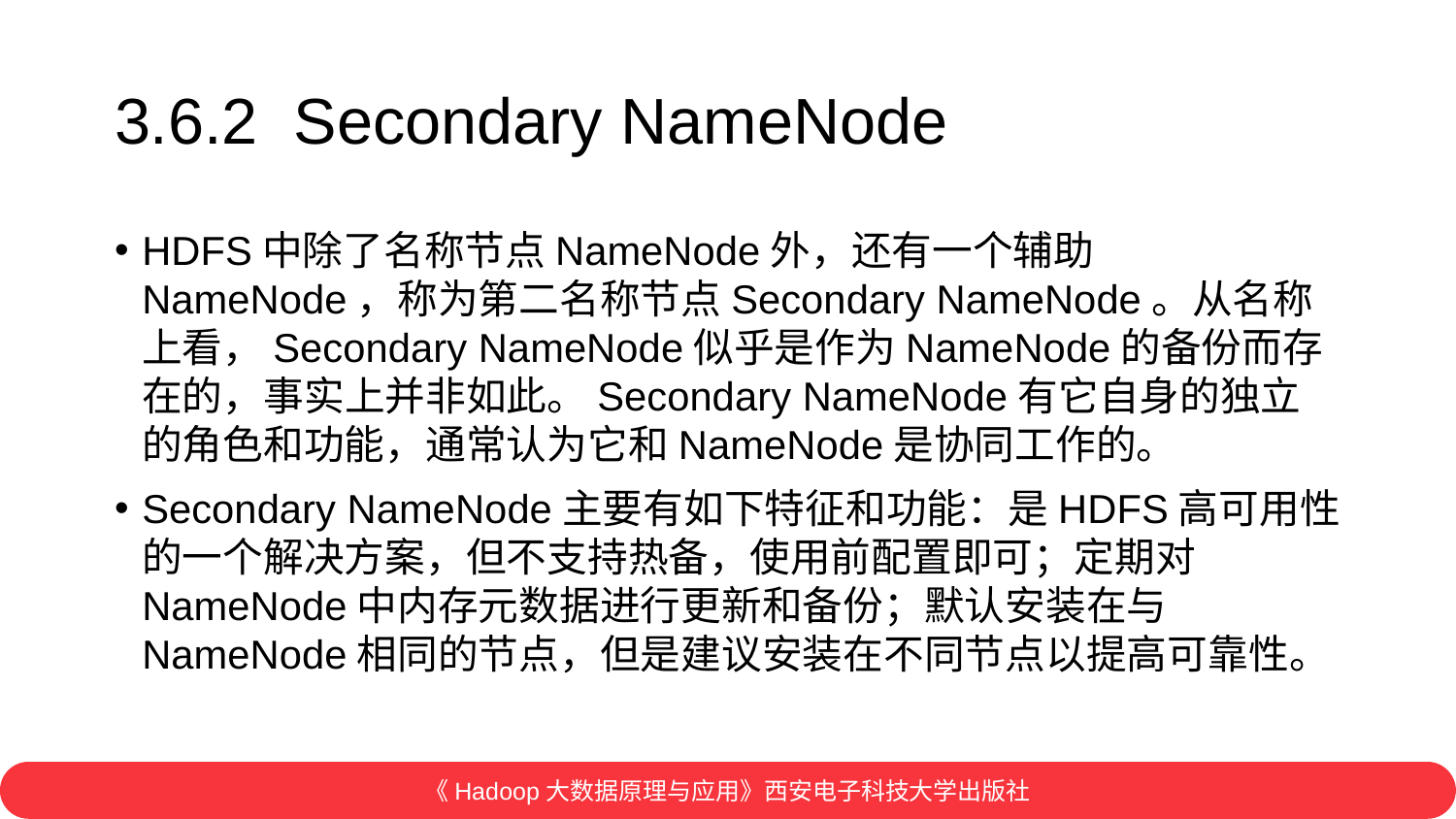

# 3.6.2  Secondary NameNode
HDFS中除了名称节点NameNode外，还有一个辅助NameNode，称为第二名称节点Secondary NameNode。从名称上看，Secondary NameNode似乎是作为NameNode的备份而存在的，事实上并非如此。Secondary NameNode有它自身的独立的角色和功能，通常认为它和NameNode是协同工作的。
Secondary NameNode主要有如下特征和功能：是HDFS高可用性的一个解决方案，但不支持热备，使用前配置即可；定期对NameNode中内存元数据进行更新和备份；默认安装在与NameNode相同的节点，但是建议安装在不同节点以提高可靠性。